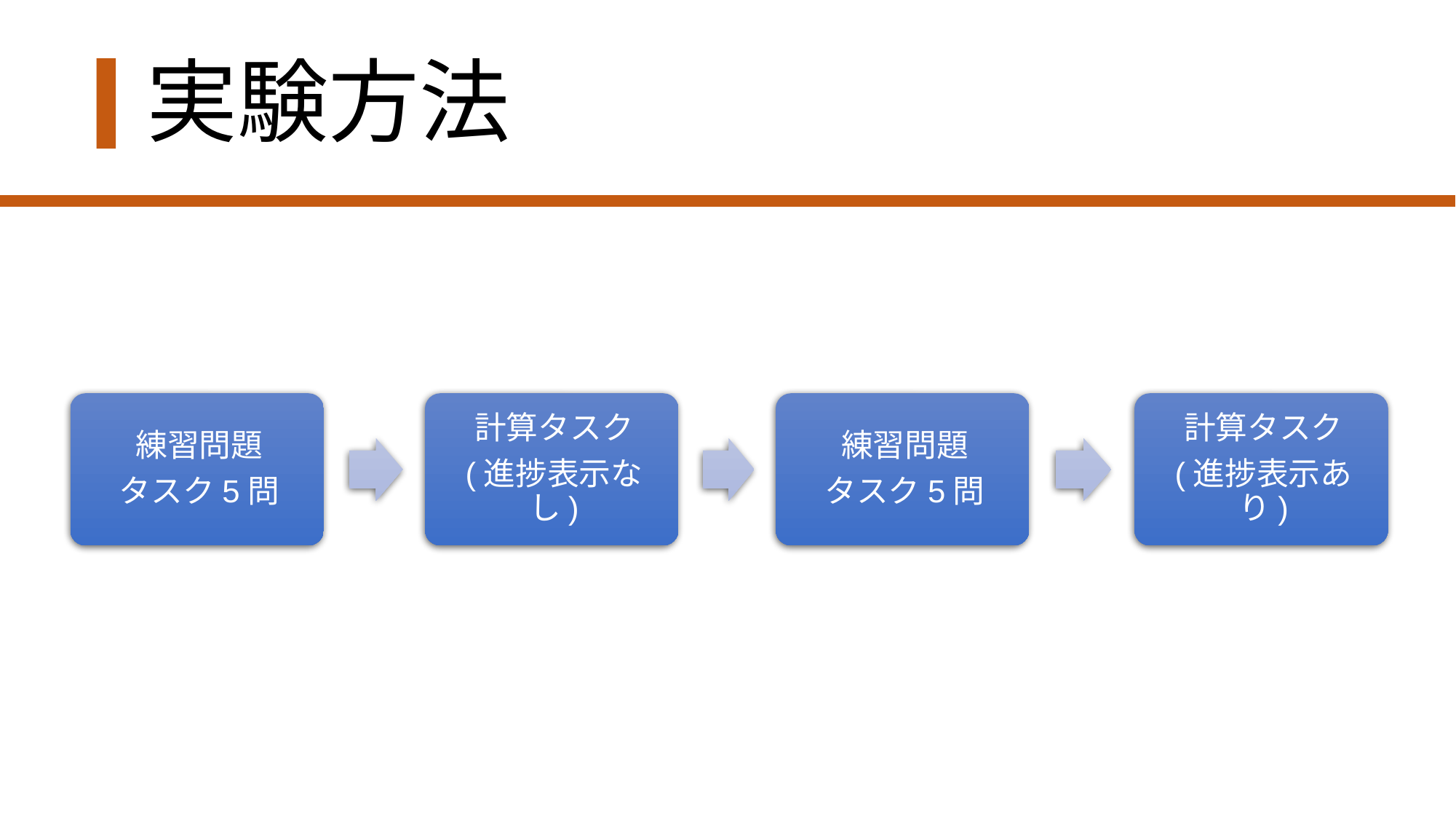

実験方法

練習問題
タスク5問

計算タスク
(進捗表示なし)

練習問題
タスク5問

計算タスク
(進捗表示あり)